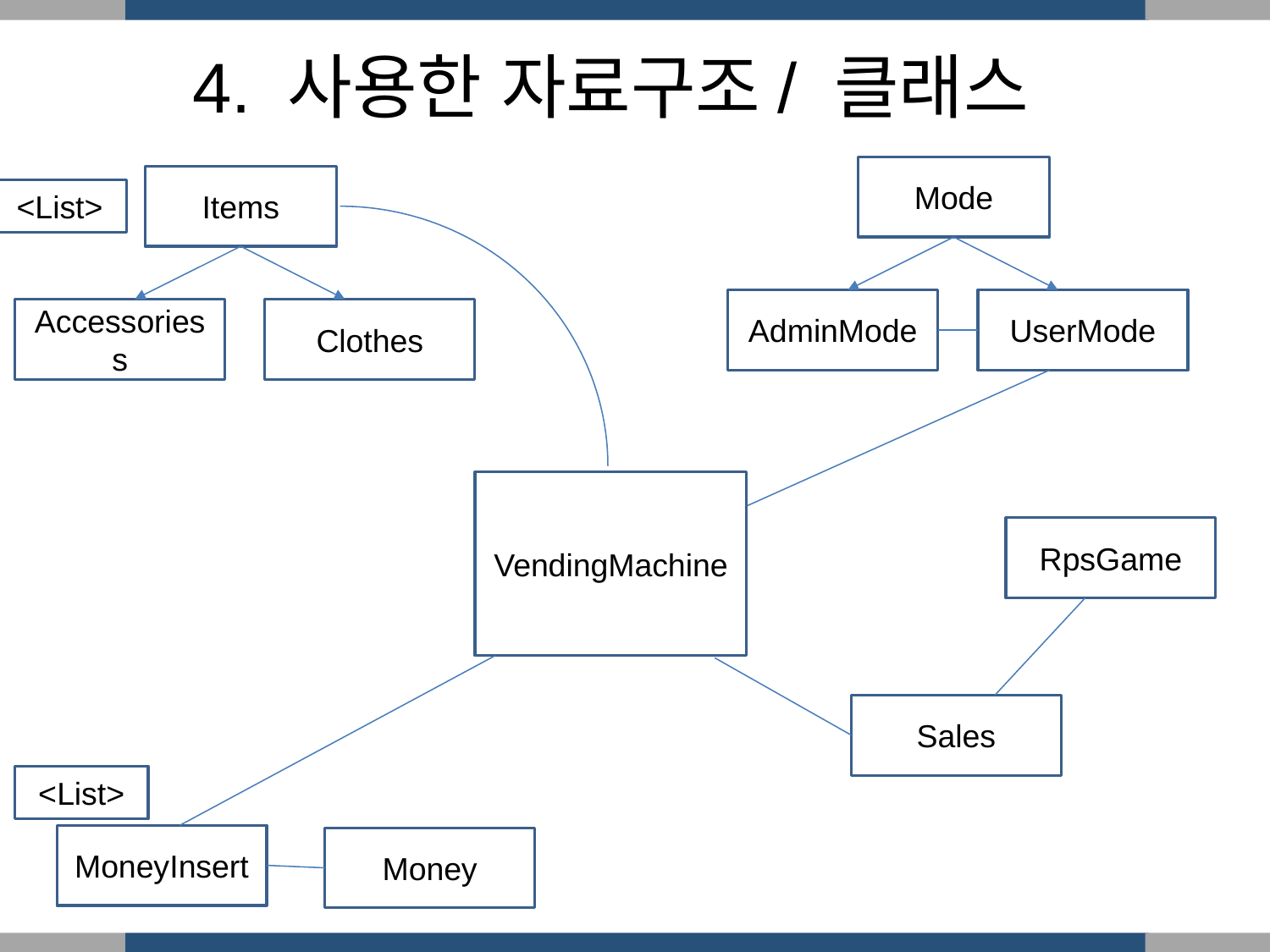

4. 사용한 자료구조/ 클래스
Mode
Items
<List>

AdminMode
UserMode
Accessoriess
Clothes
VendingMachine
RpsGame
Sales
<List>
MoneyInsert
Money